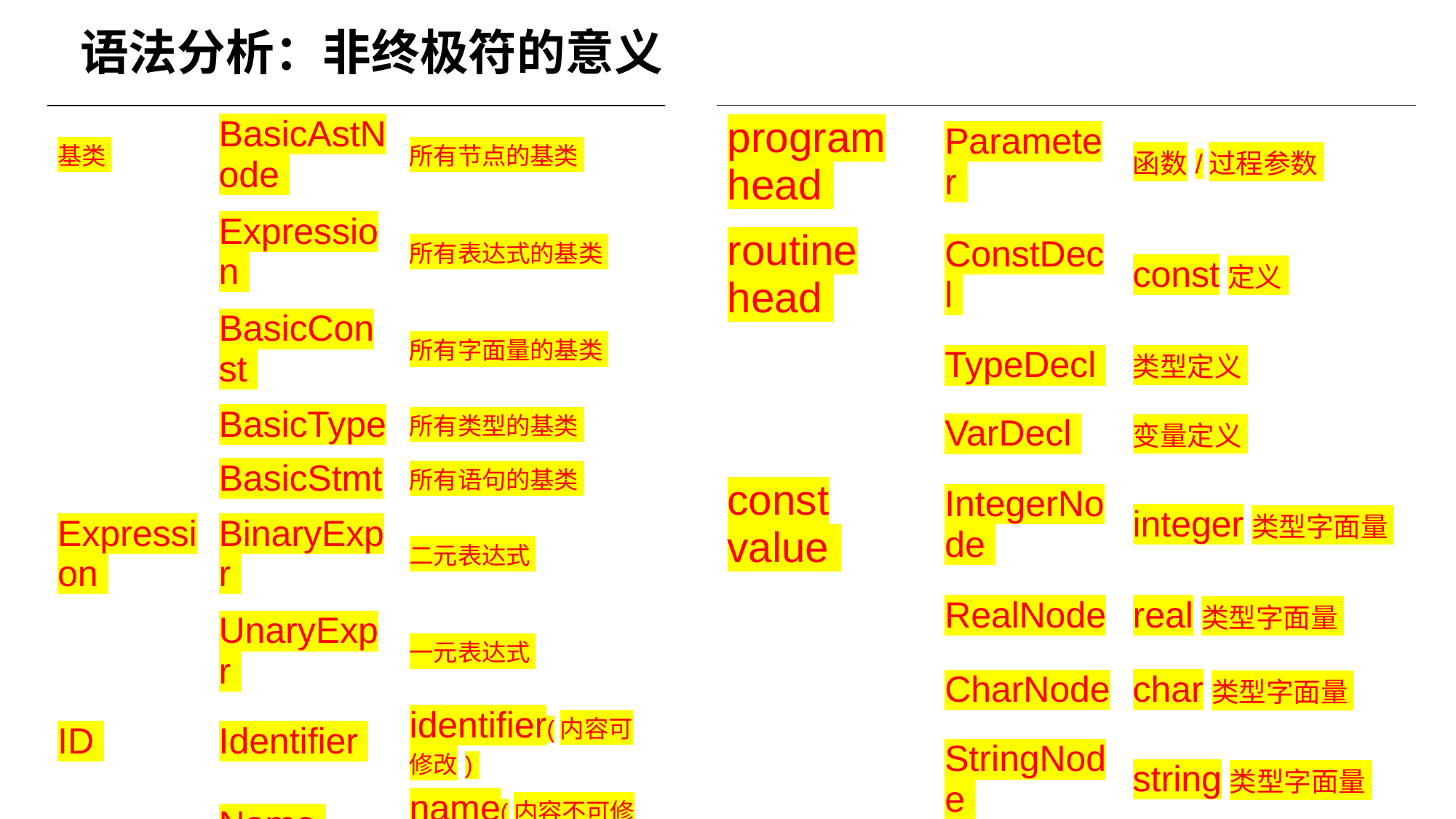

语法分析：非终极符的意义
| program head | Parameter | 函数/过程参数 |
| --- | --- | --- |
| routine head | ConstDecl | const定义 |
|  | TypeDecl | 类型定义 |
|  | VarDecl | 变量定义 |
| const value | IntegerNode | integer类型字面量 |
|  | RealNode | real类型字面量 |
|  | CharNode | char类型字面量 |
|  | StringNode | string类型字面量 |
|  | BooleanNode | boolean类型字面量 |
|  | MaxIntNode | maxint字面量 |
| 基类 | BasicAstNode | 所有节点的基类 |
| --- | --- | --- |
|  | Expression | 所有表达式的基类 |
|  | BasicConst | 所有字面量的基类 |
|  | BasicType | 所有类型的基类 |
|  | BasicStmt | 所有语句的基类 |
| Expression | BinaryExpr | 二元表达式 |
|  | UnaryExpr | 一元表达式 |
| ID | Identifier | identifier(内容可修改) |
|  | Name | name(内容不可修改) |
| program | Program | 语法树的根节点 |
|  | ProgramHead | 程序头 |
|  | Routine | 子程序 |
|  | RoutineHead | 子程序头 |